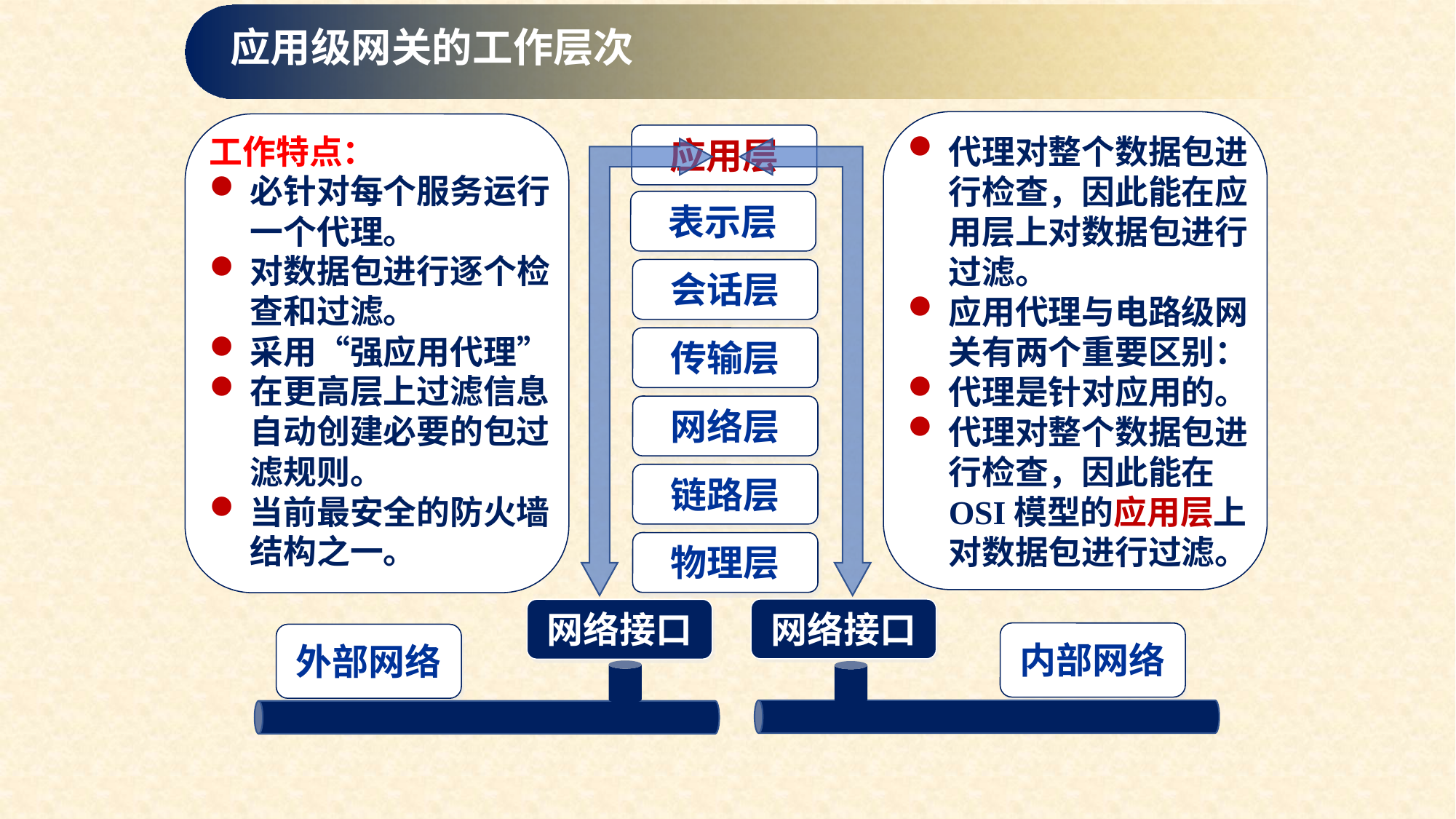

应用级网关的工作层次

代理对整个数据包进行检查，因此能在应用层上对数据包进行过滤。
应用代理与电路级网关有两个重要区别：
代理是针对应用的。
代理对整个数据包进行检查，因此能在OSI模型的应用层上对数据包进行过滤。

工作特点：
必针对每个服务运行一个代理。
对数据包进行逐个检查和过滤。
采用“强应用代理”
在更高层上过滤信息自动创建必要的包过滤规则。
当前最安全的防火墙结构之一。
应用层
表示层
会话层
传输层
网络层
链路层
物理层
网络接口
网络接口
内部网络
外部网络